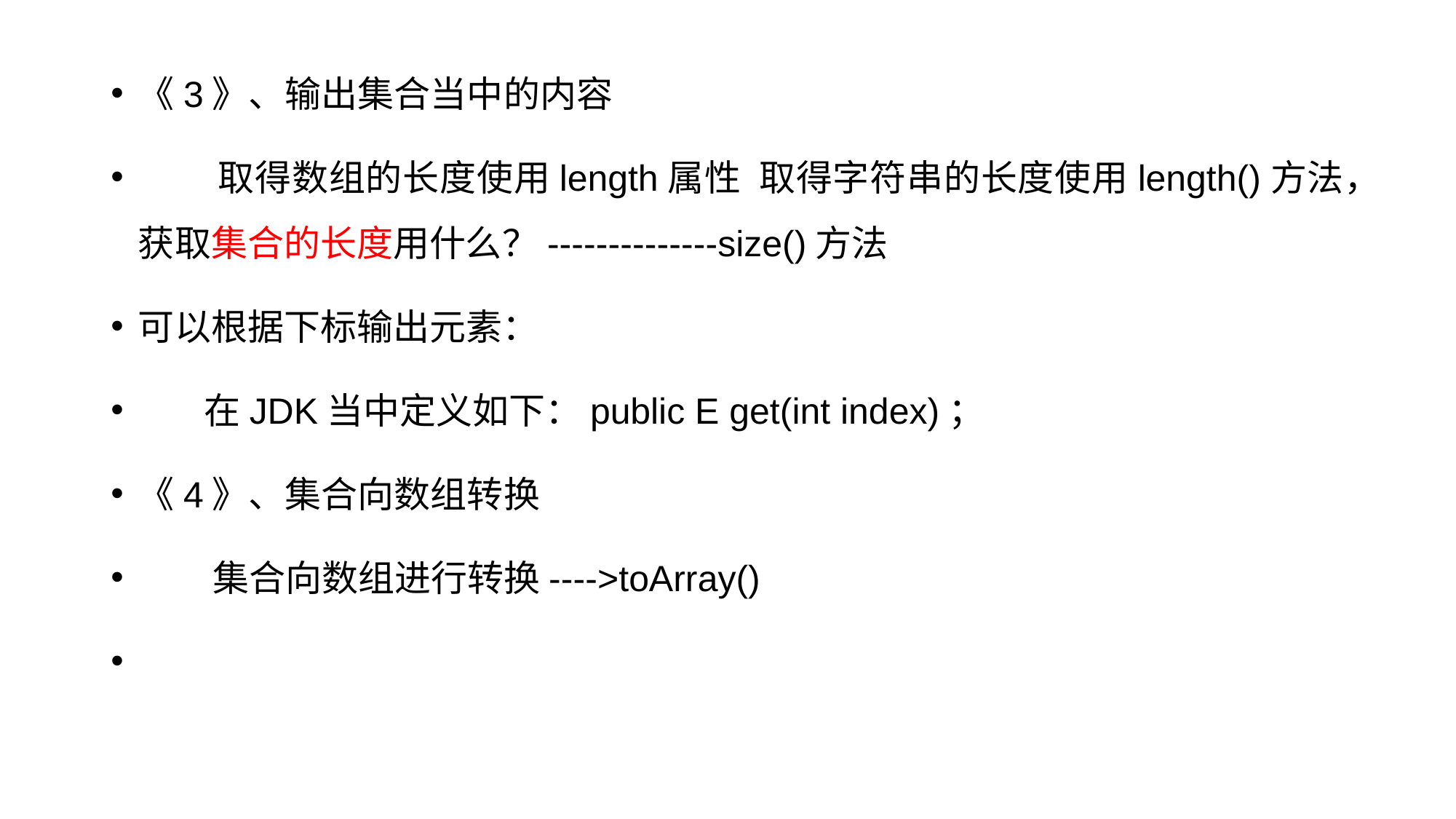

《3》、输出集合当中的内容
        取得数组的长度使用length属性  取得字符串的长度使用length()方法，获取集合的长度用什么？--------------size()方法
可以根据下标输出元素：
       在JDK当中定义如下：public E get(int index)；
《4》、集合向数组转换
        集合向数组进行转换---->toArray()